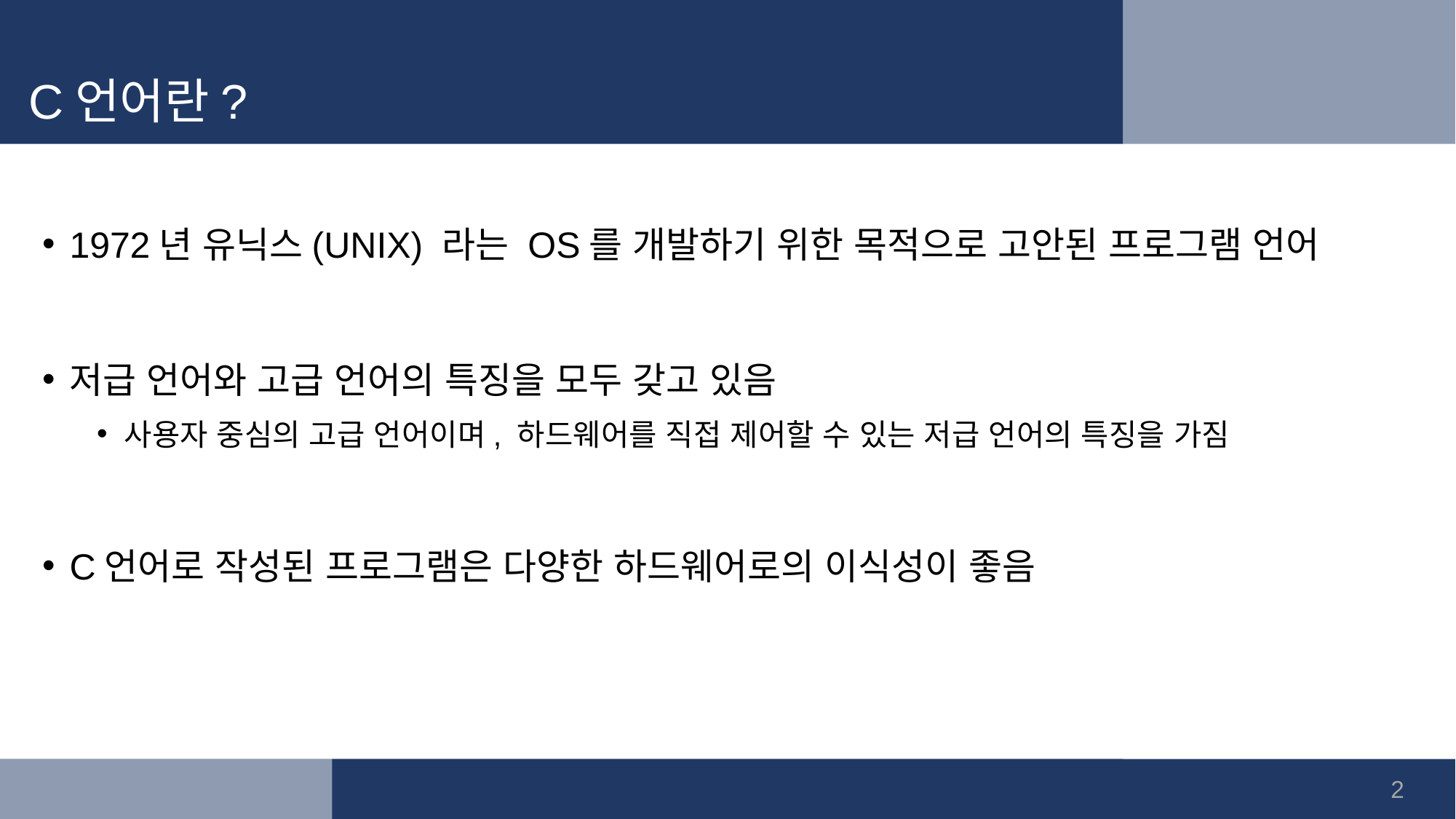

# C언어란?
1972년 유닉스(UNIX) 라는 OS를 개발하기 위한 목적으로 고안된 프로그램 언어

저급 언어와 고급 언어의 특징을 모두 갖고 있음
사용자 중심의 고급 언어이며, 하드웨어를 직접 제어할 수 있는 저급 언어의 특징을 가짐

C언어로 작성된 프로그램은 다양한 하드웨어로의 이식성이 좋음
2